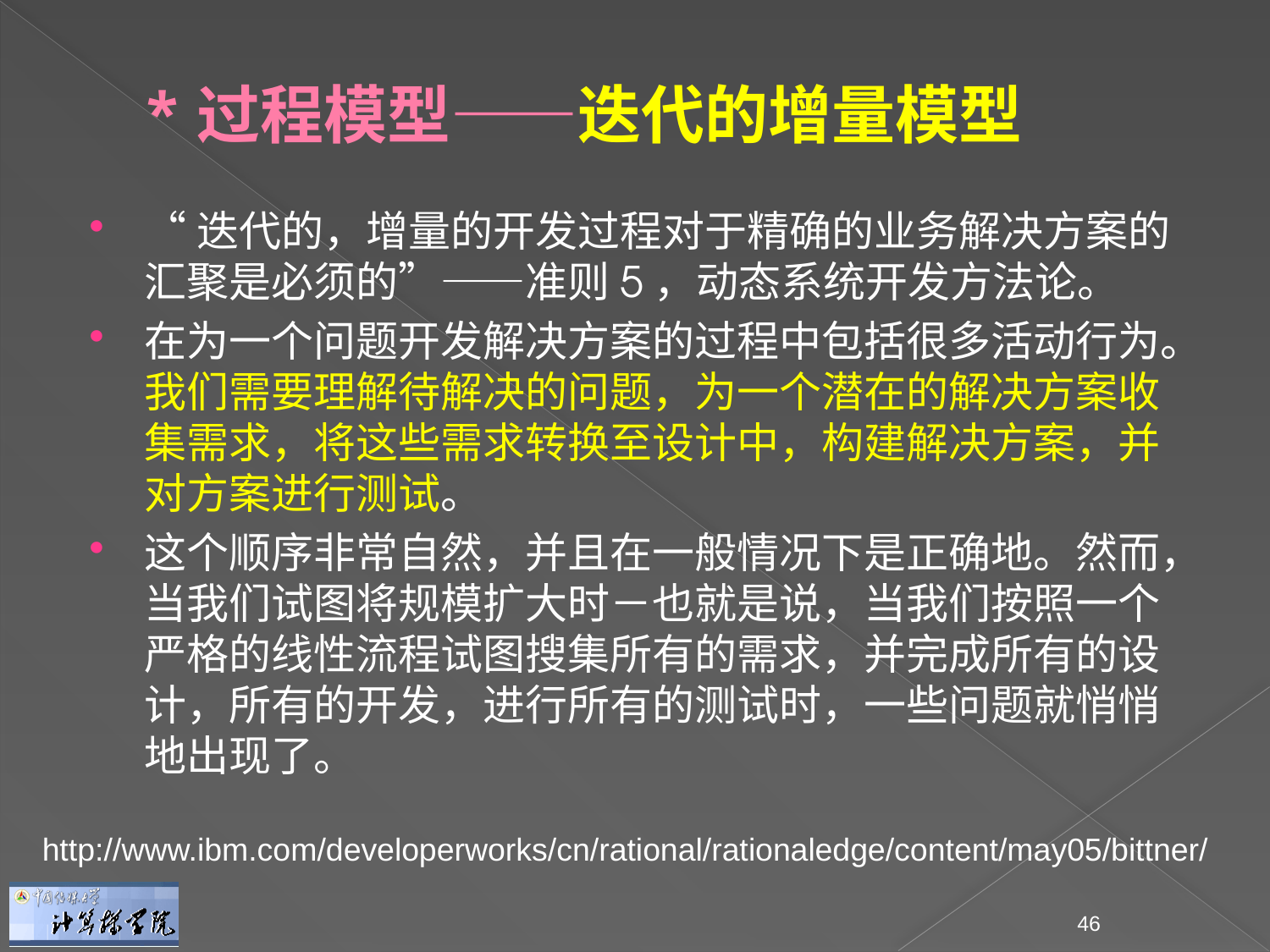

# *过程模型——迭代的增量模型
“迭代的，增量的开发过程对于精确的业务解决方案的汇聚是必须的”——准则5，动态系统开发方法论。
在为一个问题开发解决方案的过程中包括很多活动行为。我们需要理解待解决的问题，为一个潜在的解决方案收集需求，将这些需求转换至设计中，构建解决方案，并对方案进行测试。
这个顺序非常自然，并且在一般情况下是正确地。然而，当我们试图将规模扩大时－也就是说，当我们按照一个严格的线性流程试图搜集所有的需求，并完成所有的设计，所有的开发，进行所有的测试时，一些问题就悄悄地出现了。

http://www.ibm.com/developerworks/cn/rational/rationaledge/content/may05/bittner/
46